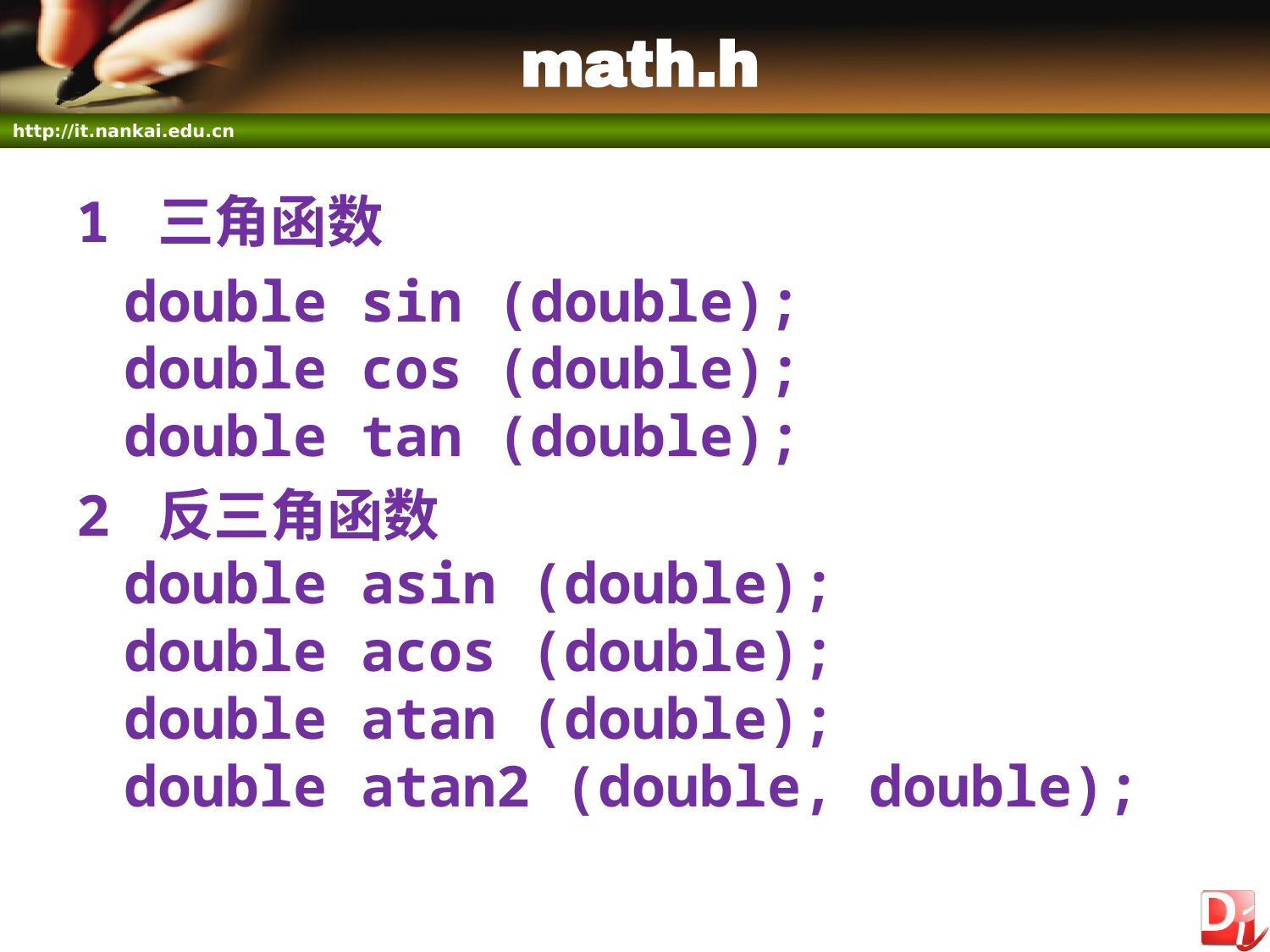

# math.h
1 三角函数
	double sin (double);
double cos (double);
double tan (double);
2 反三角函数
double asin (double);
double acos (double);
double atan (double);
double atan2 (double, double);